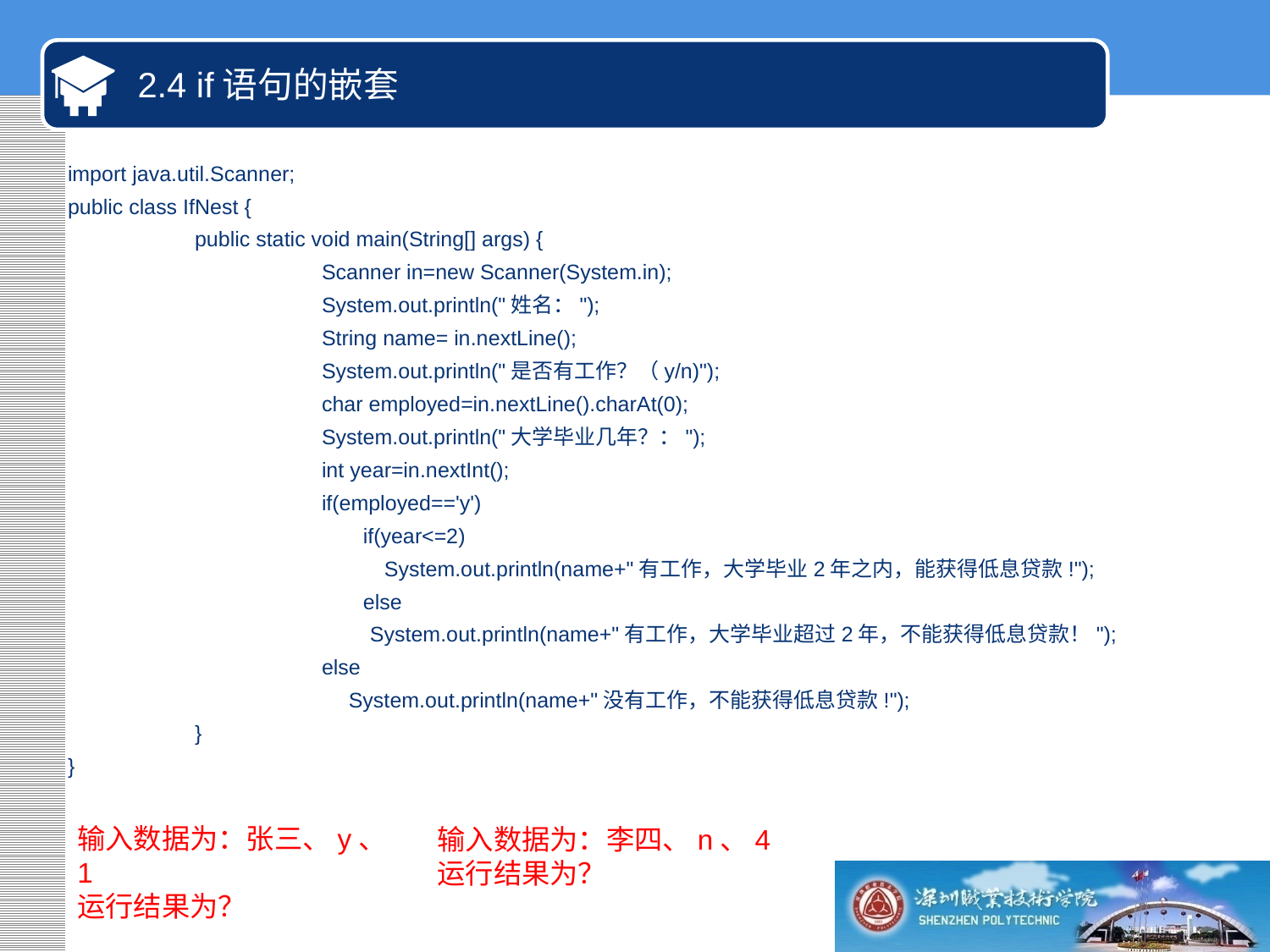

# 2.4 if语句的嵌套
import java.util.Scanner;
public class IfNest {
	public static void main(String[] args) {
		Scanner in=new Scanner(System.in);
		System.out.println("姓名：");
		String name= in.nextLine();
		System.out.println("是否有工作？（y/n)");
		char employed=in.nextLine().charAt(0);
		System.out.println("大学毕业几年？：");
		int year=in.nextInt();
		if(employed=='y')
		       if(year<=2)
	                                System.out.println(name+"有工作，大学毕业2年之内，能获得低息贷款!");
		       else
                                                   System.out.println(name+"有工作，大学毕业超过2年，不能获得低息贷款！");
		else
	                          System.out.println(name+"没有工作，不能获得低息贷款!");
	}
}
输入数据为：张三、y、1
运行结果为？
输入数据为：李四、n、4
运行结果为？